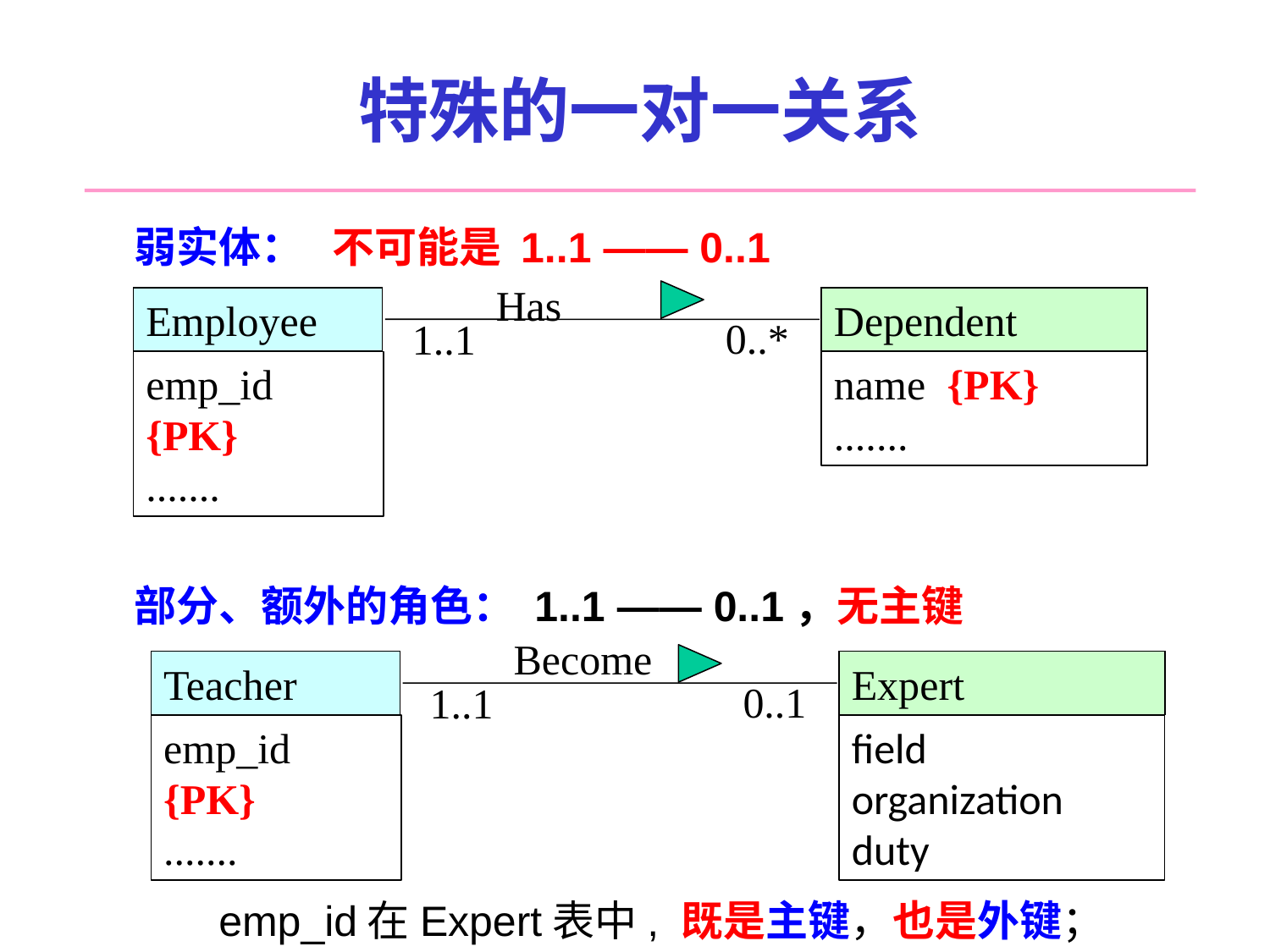

特殊的一对一关系
弱实体：   不可能是 1..1 —— 0..1

Has

Employee
Dependent
0..*
1..1

emp_id {PK}
.......
name  {PK}
.......
部分、额外的角色： 1..1 —— 0..1，无主键

Become

Teacher
Expert
0..1
1..1

emp_id {PK}
.......
field
organization
duty
emp_id在Expert表中, 既是主键，也是外键；